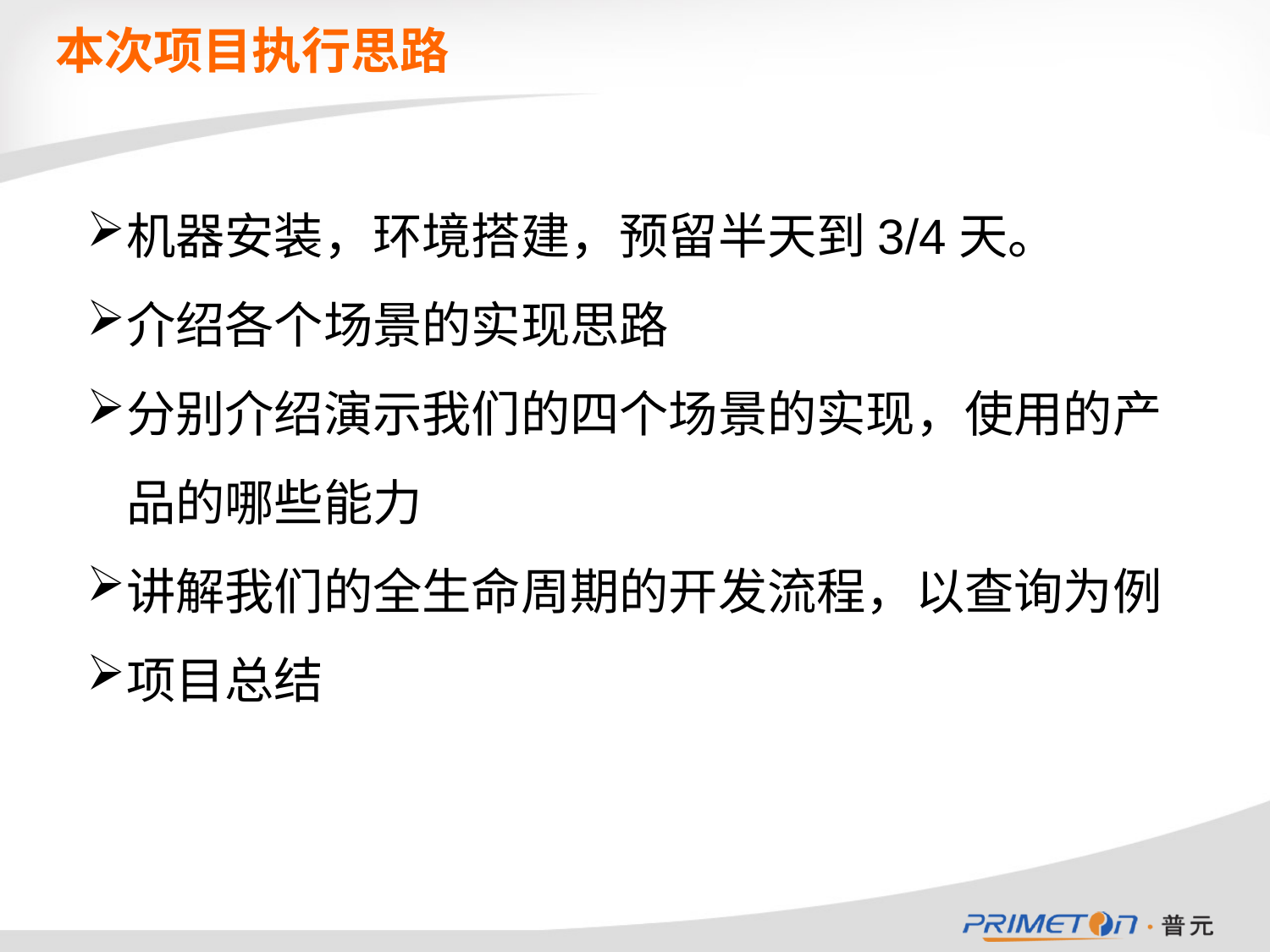

# 本次项目执行思路

机器安装，环境搭建，预留半天到3/4天。
介绍各个场景的实现思路
分别介绍演示我们的四个场景的实现，使用的产品的哪些能力
讲解我们的全生命周期的开发流程，以查询为例
项目总结